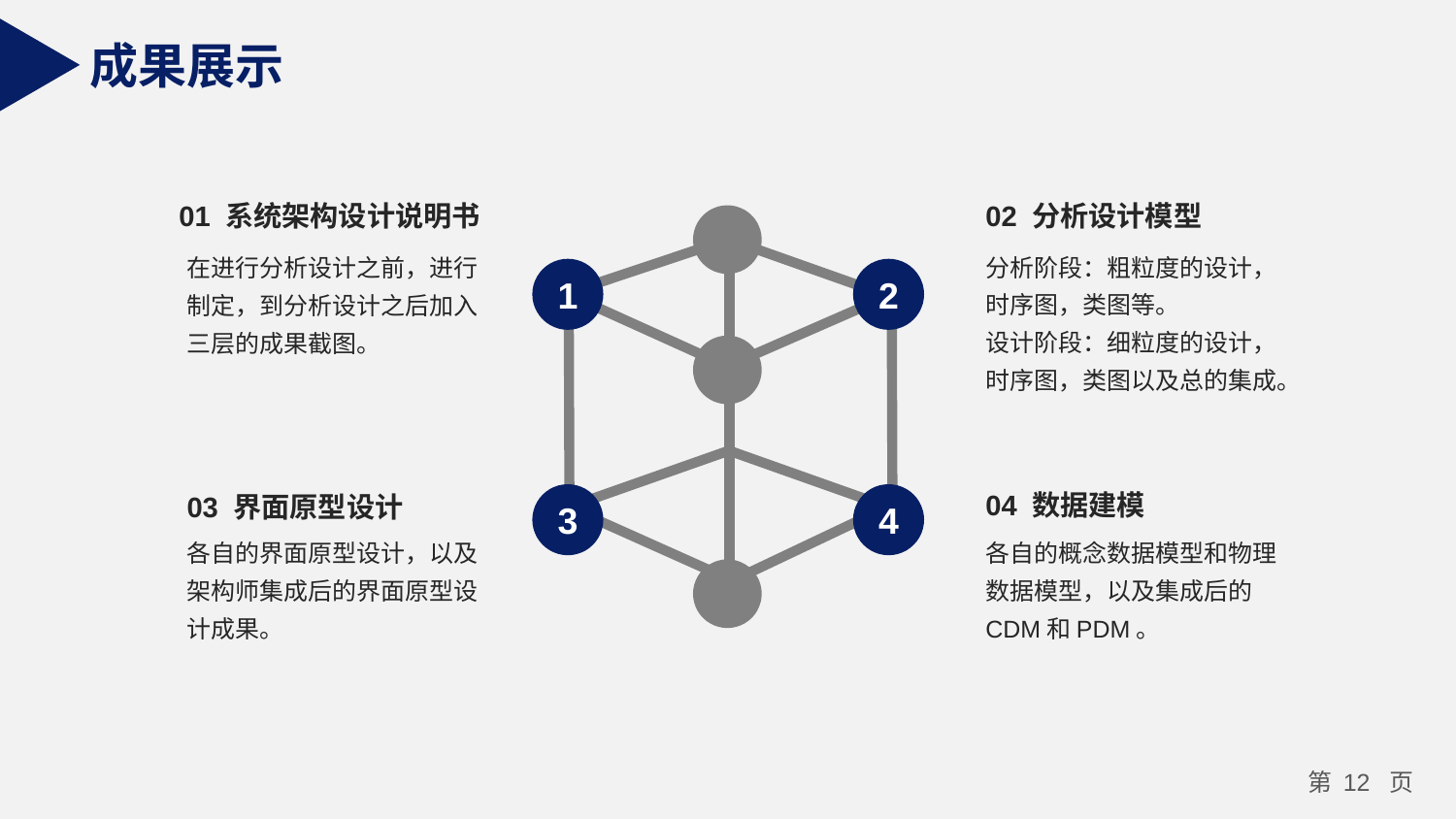

成果展示
02 分析设计模型
分析阶段：粗粒度的设计，时序图，类图等。
设计阶段：细粒度的设计，
时序图，类图以及总的集成。
01 系统架构设计说明书
在进行分析设计之前，进行制定，到分析设计之后加入三层的成果截图。

1
2

3
4

04 数据建模
各自的概念数据模型和物理数据模型，以及集成后的CDM和PDM。
03 界面原型设计
各自的界面原型设计，以及架构师集成后的界面原型设计成果。